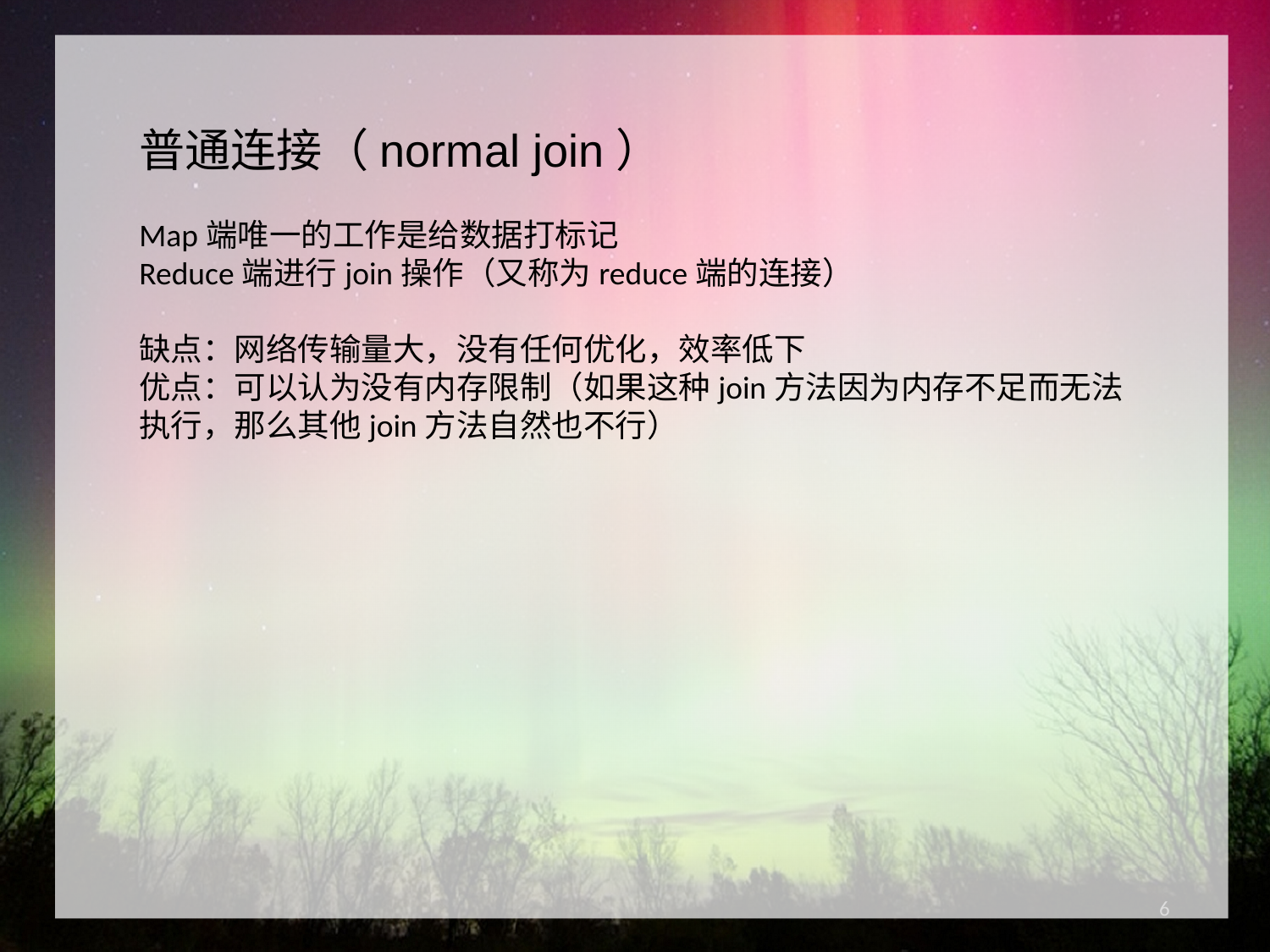

普通连接（normal join）

Map端唯一的工作是给数据打标记
Reduce端进行join操作（又称为reduce端的连接）

缺点：网络传输量大，没有任何优化，效率低下
优点：可以认为没有内存限制（如果这种join方法因为内存不足而无法执行，那么其他join方法自然也不行）
6